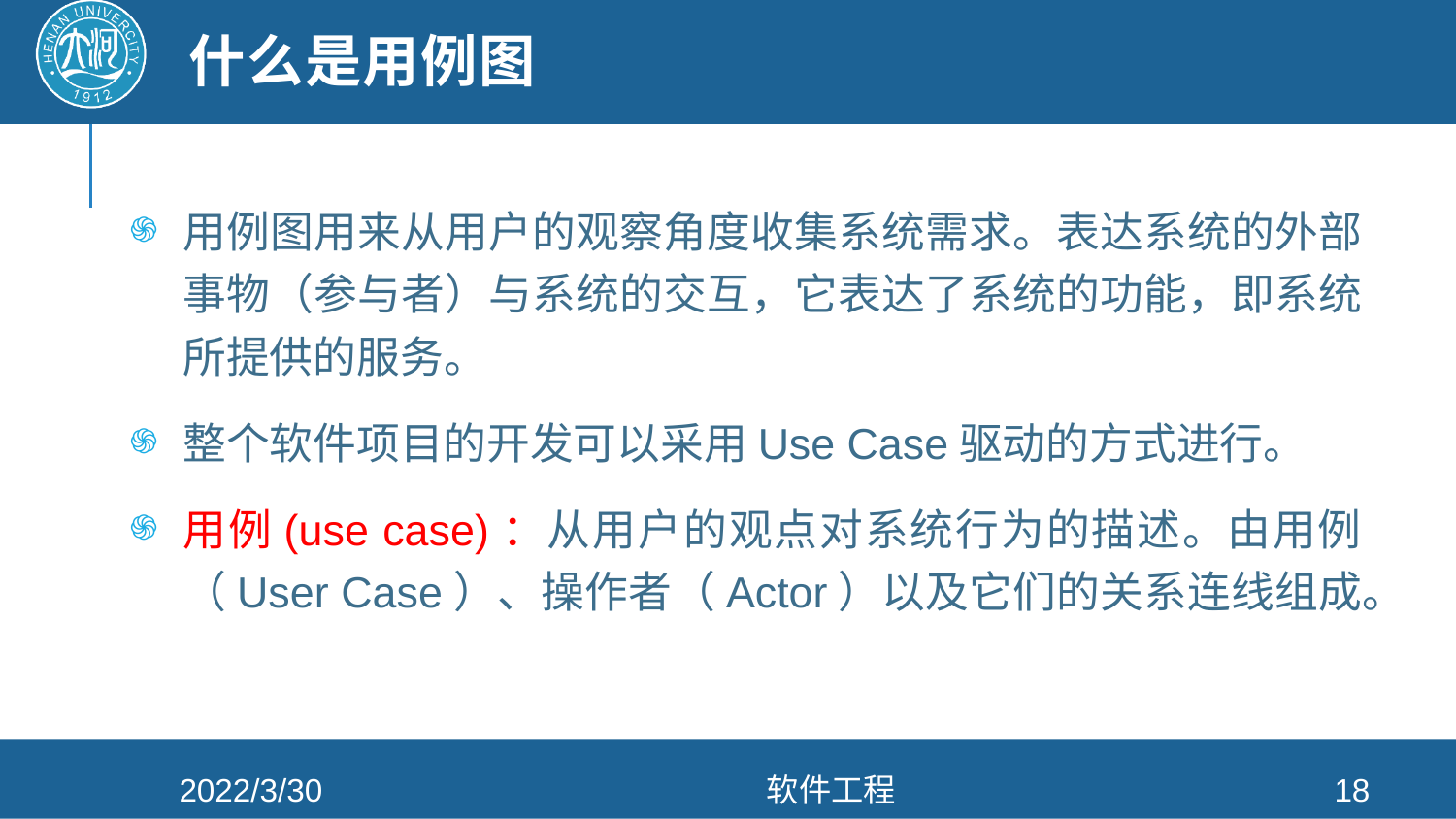

# 什么是用例图
用例图用来从用户的观察角度收集系统需求。表达系统的外部事物（参与者）与系统的交互，它表达了系统的功能，即系统所提供的服务。
整个软件项目的开发可以采用Use Case驱动的方式进行。
用例(use case)：从用户的观点对系统行为的描述。由用例（User Case）、操作者（Actor）以及它们的关系连线组成。

2022/3/30
软件工程
18